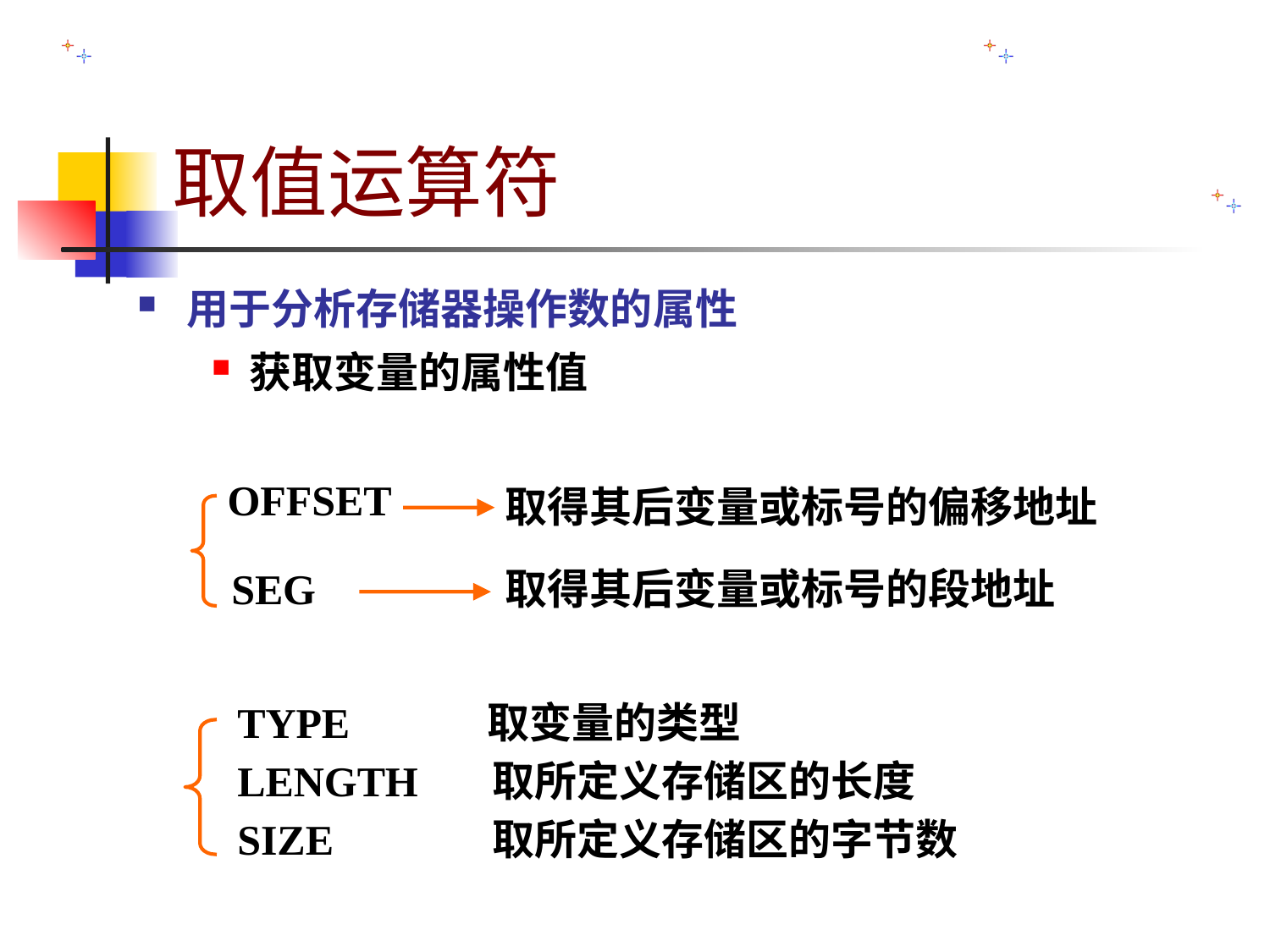

# 取值运算符
用于分析存储器操作数的属性
获取变量的属性值
取得其后变量或标号的偏移地址
取得其后变量或标号的段地址
OFFSET

SEG

TYPE            取变量的类型
LENGTH      取所定义存储区的长度
SIZE              取所定义存储区的字节数